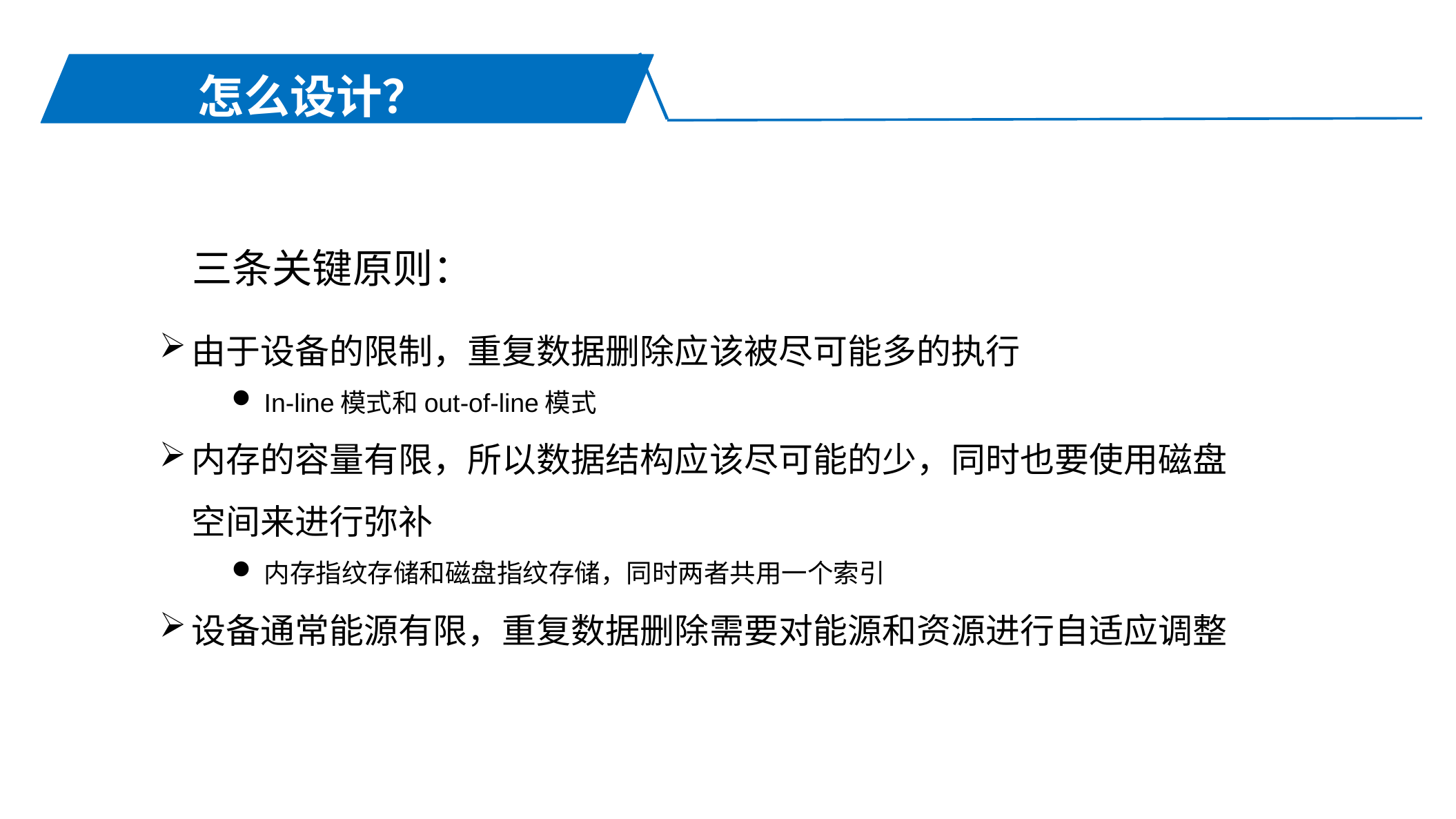

怎么设计？
三条关键原则：
由于设备的限制，重复数据删除应该被尽可能多的执行
In-line模式和out-of-line模式
内存的容量有限，所以数据结构应该尽可能的少，同时也要使用磁盘空间来进行弥补
内存指纹存储和磁盘指纹存储，同时两者共用一个索引
设备通常能源有限，重复数据删除需要对能源和资源进行自适应调整